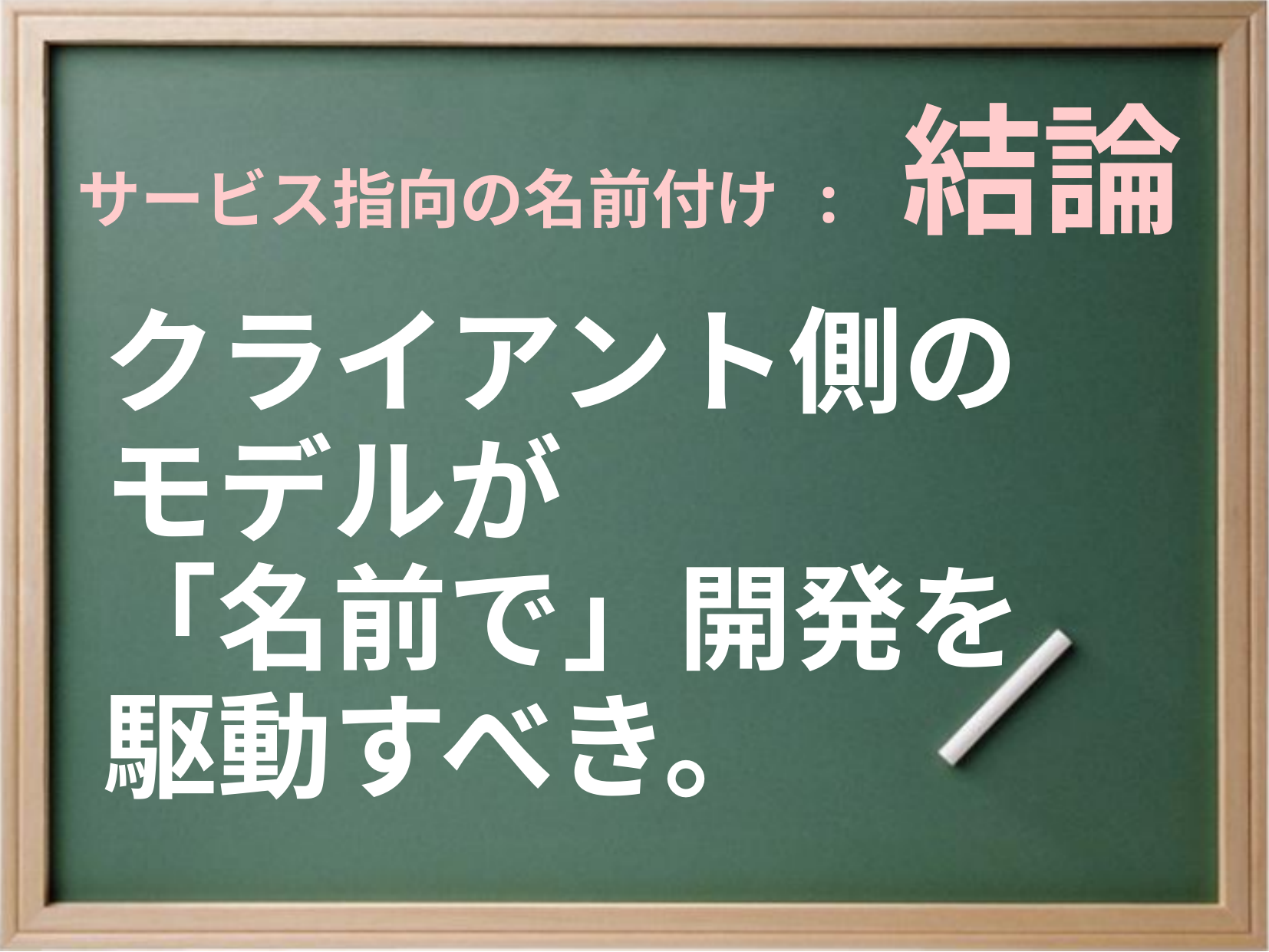

# サービス指向の名前付け : 結論
クライアント側の
モデルが
「名前で」開発を
駆動すべき。